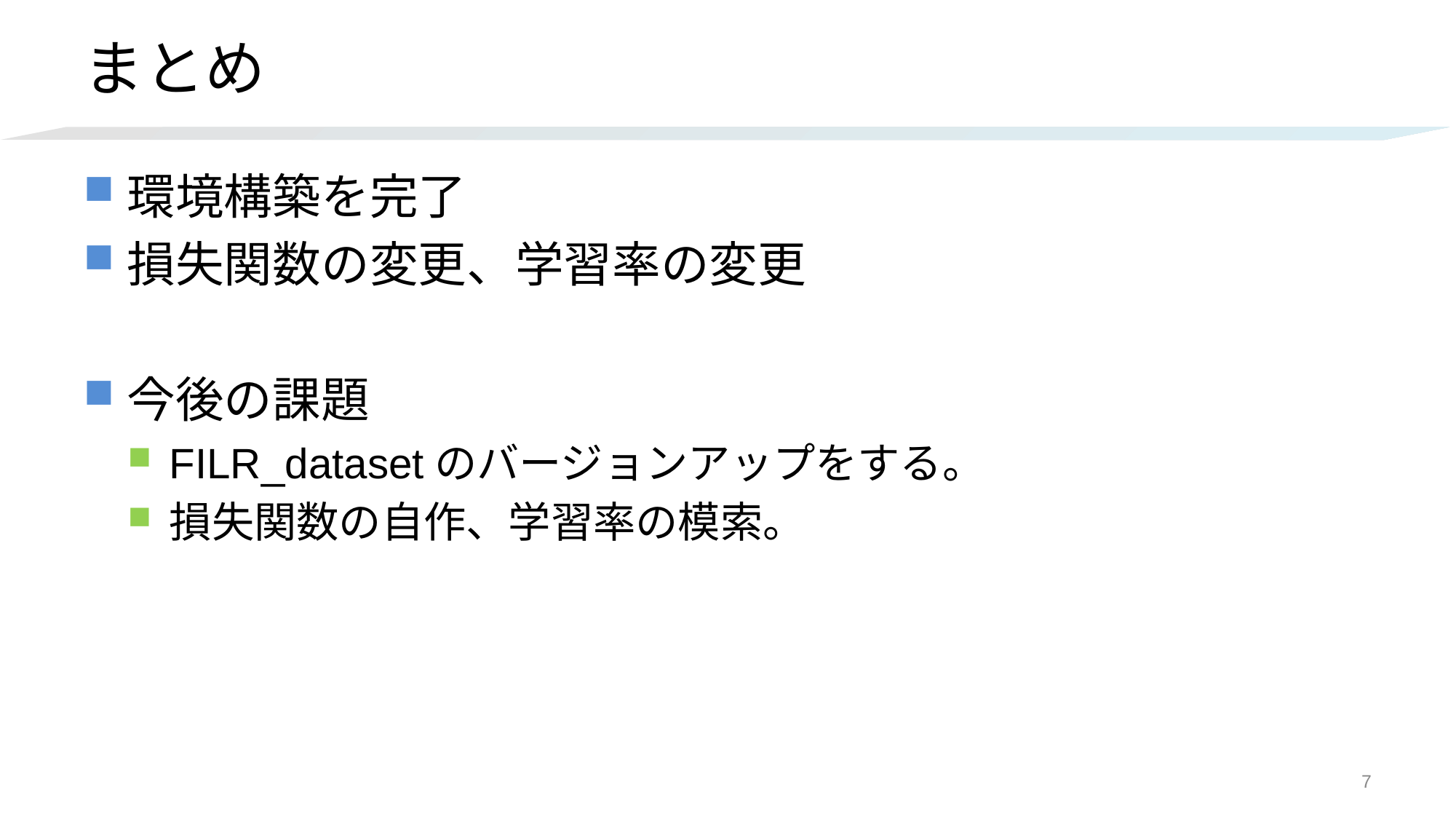

# まとめ
環境構築を完了
損失関数の変更、学習率の変更

今後の課題
FILR_datasetのバージョンアップをする。
損失関数の自作、学習率の模索。
7